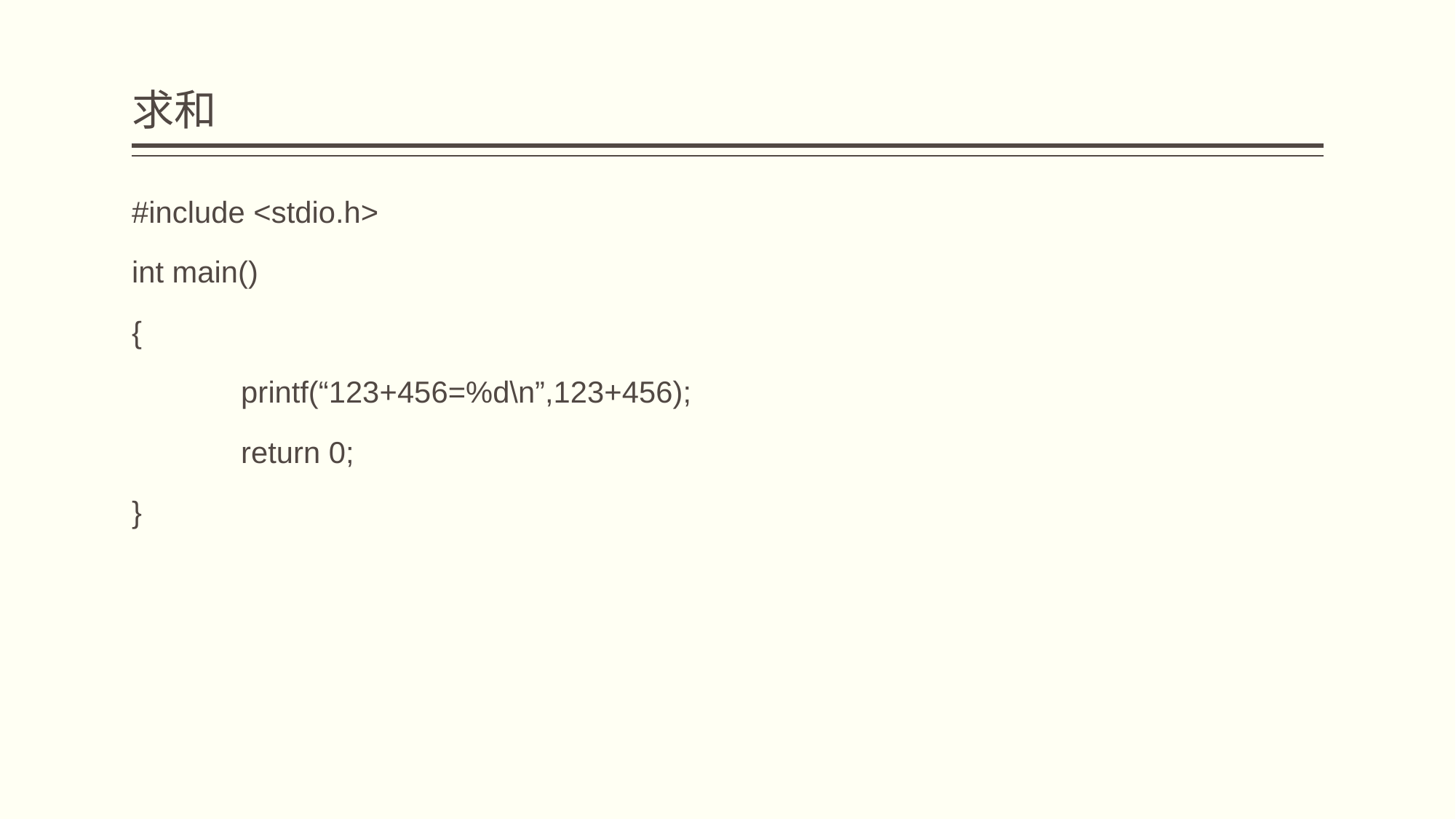

# 求和
#include <stdio.h>
int main()
{
	printf(“123+456=%d\n”,123+456);
	return 0;
}